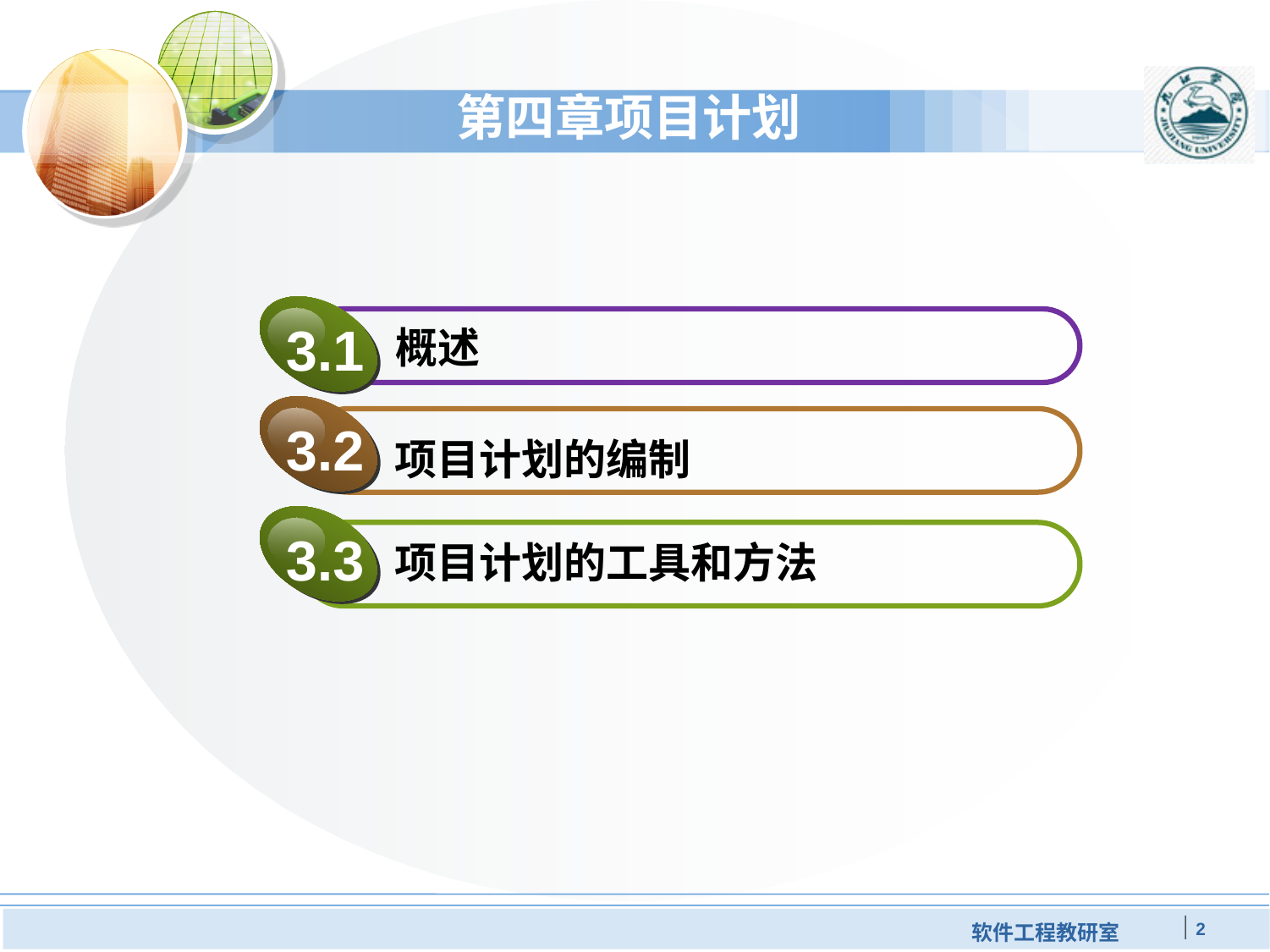

# 第四章项目计划

概述
3.1

3.2

项目计划的编制

3.3

项目计划的工具和方法